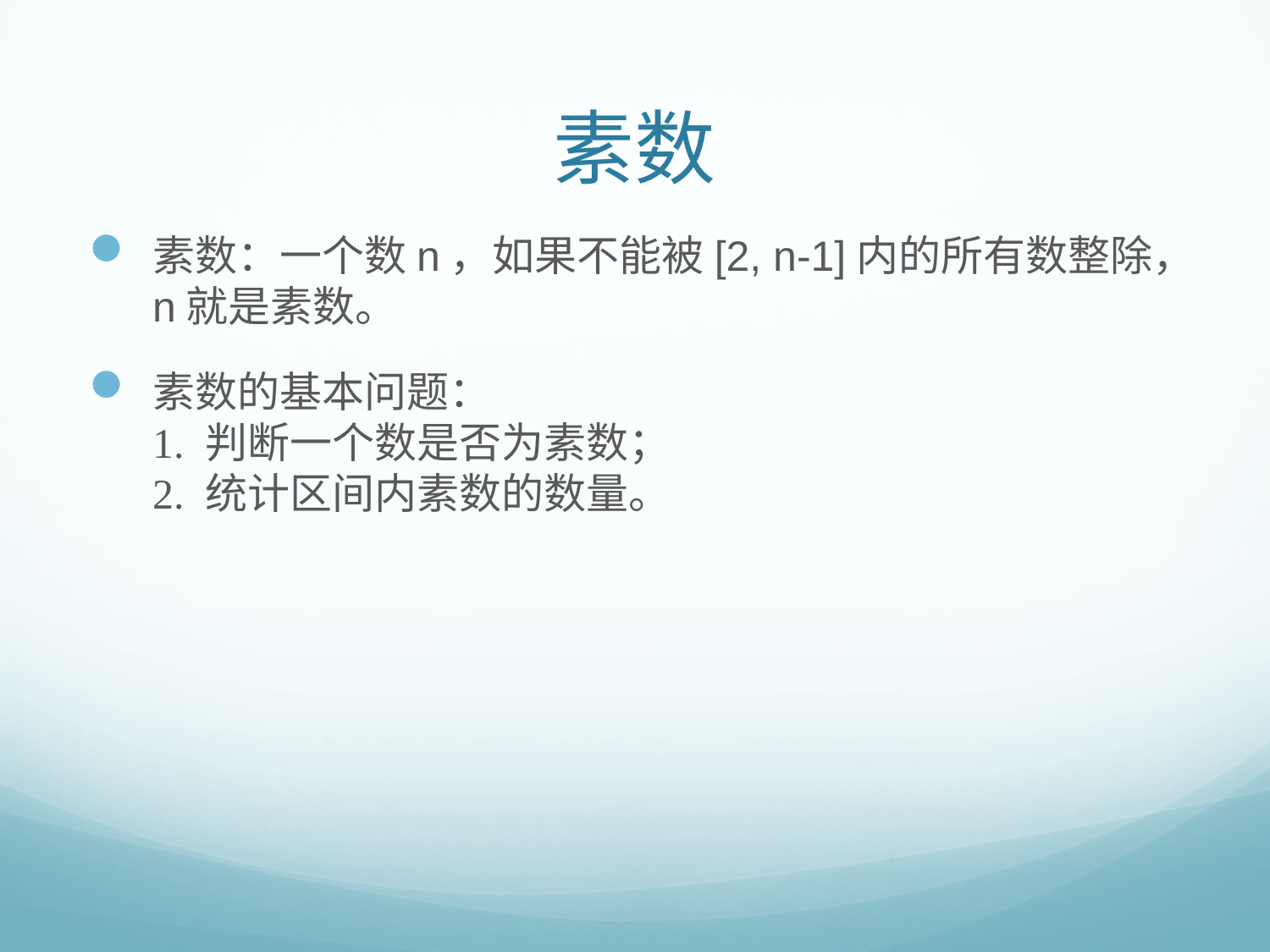

# 素数
素数：一个数n，如果不能被[2, n-1]内的所有数整除，n就是素数。
素数的基本问题：
1. 判断一个数是否为素数；
2. 统计区间内素数的数量。